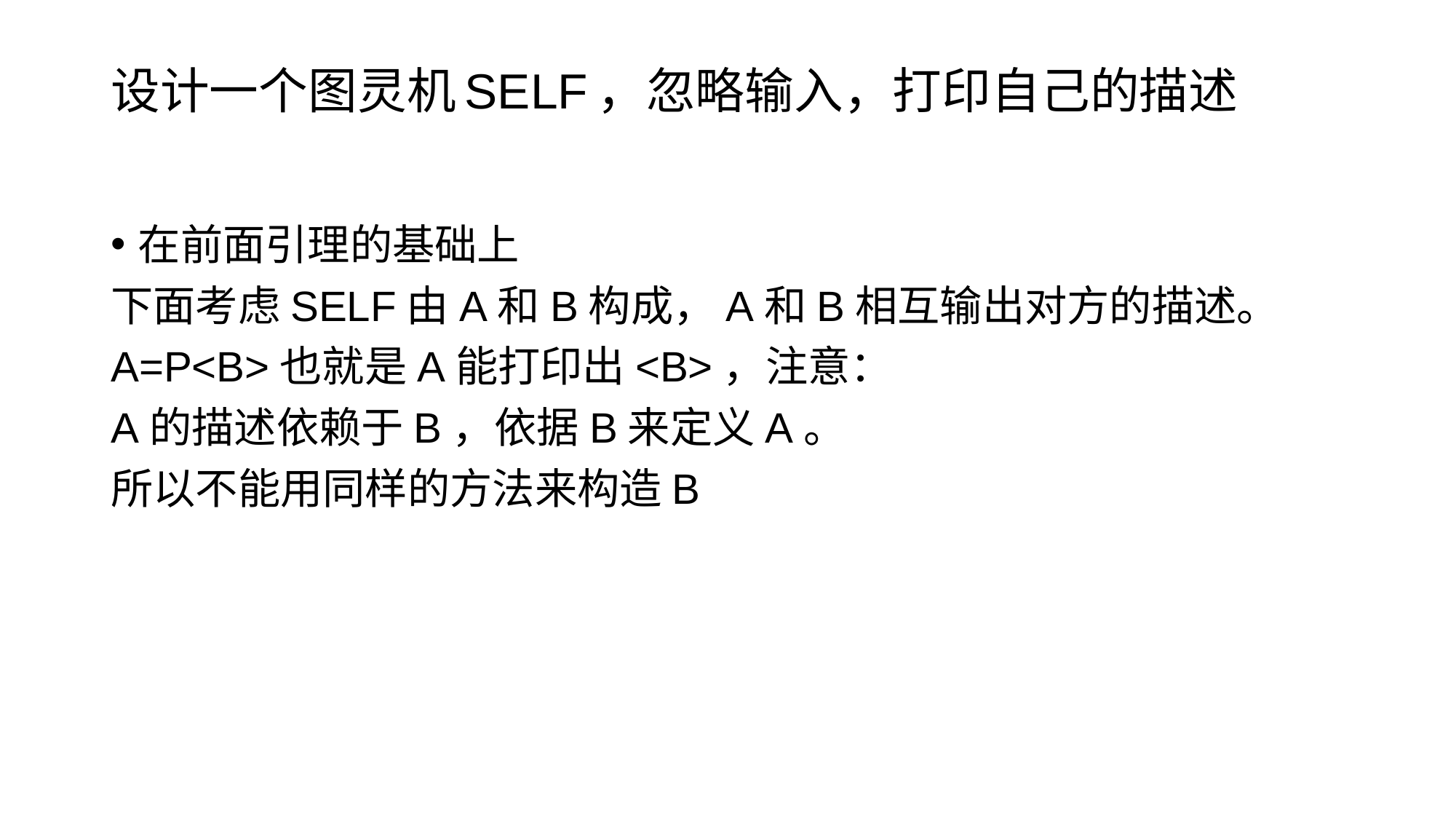

# 设计一个图灵机SELF，忽略输入，打印自己的描述
在前面引理的基础上
下面考虑SELF由A和B构成，A和B相互输出对方的描述。
A=P<B>也就是A能打印出<B>，注意：
A的描述依赖于B，依据B来定义A。
所以不能用同样的方法来构造B